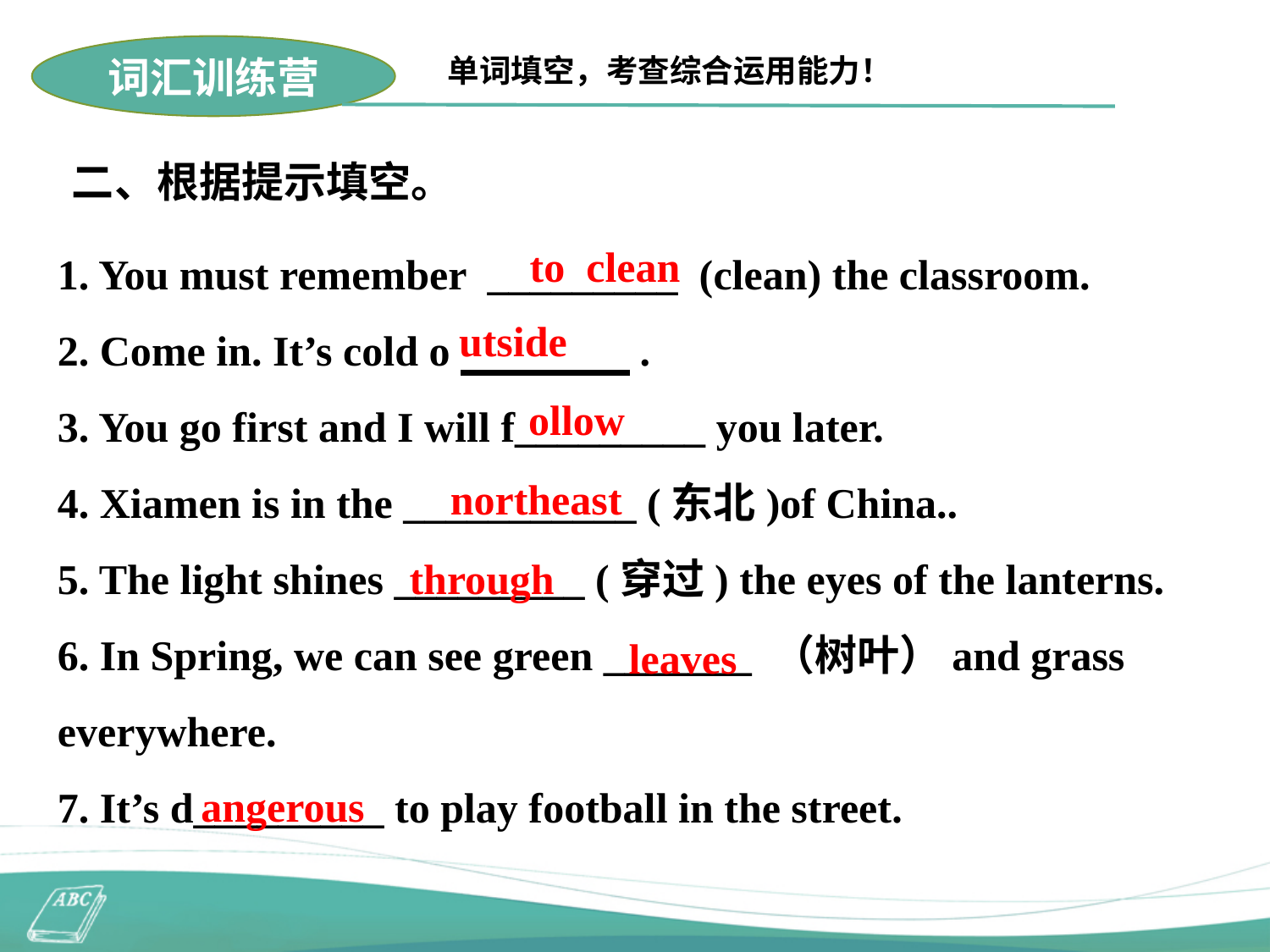

词汇训练营
单词填空，考查综合运用能力！
二、根据提示填空。
1. You must remember  _________  (clean) the classroom.
2. Come in. It’s cold o　　　　.
3. You go first and I will f_________ you later.
4. Xiamen is in the ___________ (东北)of China..
5. The light shines _________ (穿过) the eyes of the lanterns.
6. In Spring, we can see green _______ （树叶）and grass everywhere.
7. It’s d_________ to play football in the street.
  to  clean
utside
ollow
  northeast
through
  leaves
angerous